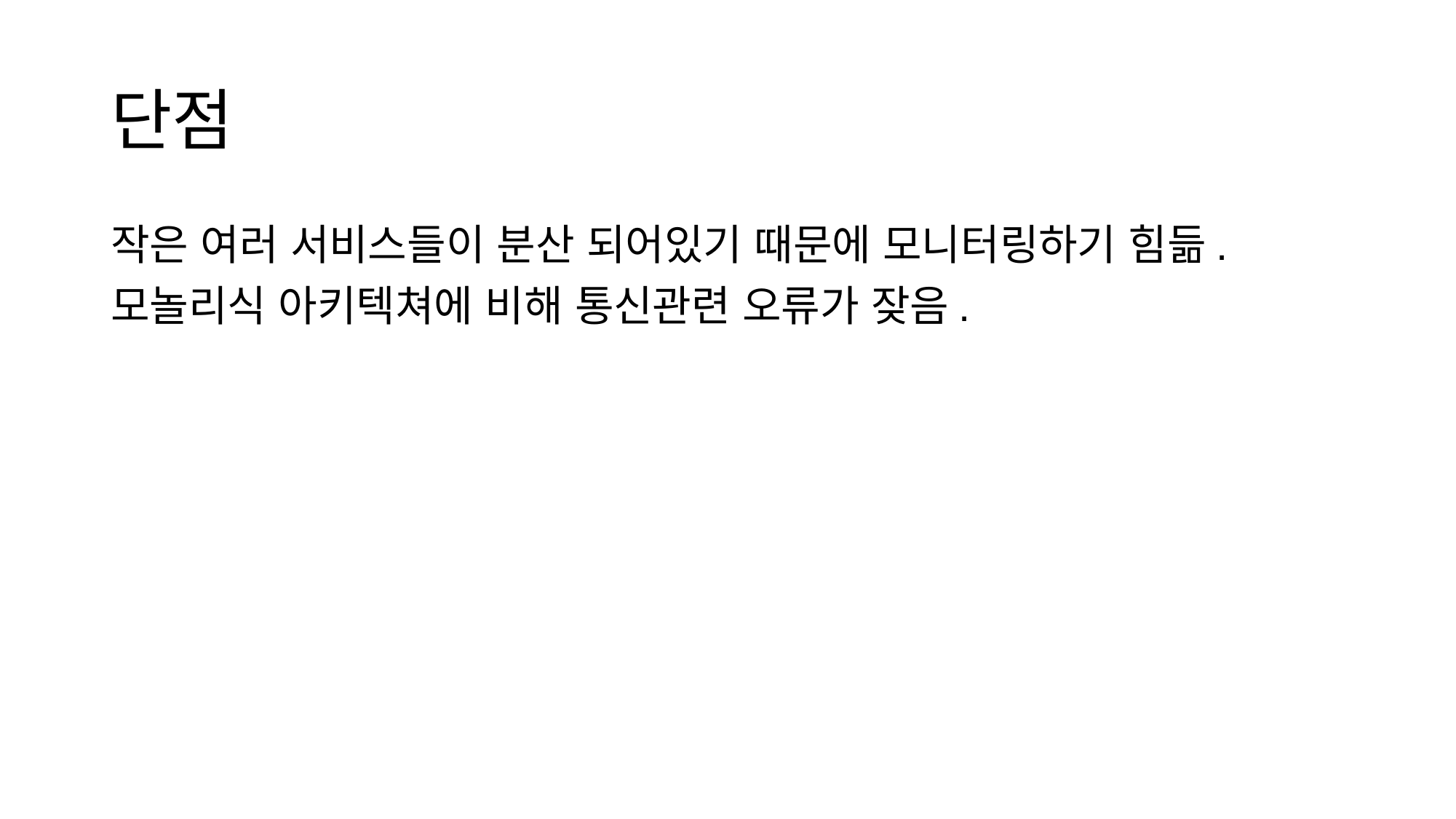

# 단점
작은 여러 서비스들이 분산 되어있기 때문에 모니터링하기 힘듦.
모놀리식 아키텍쳐에 비해 통신관련 오류가 잦음.